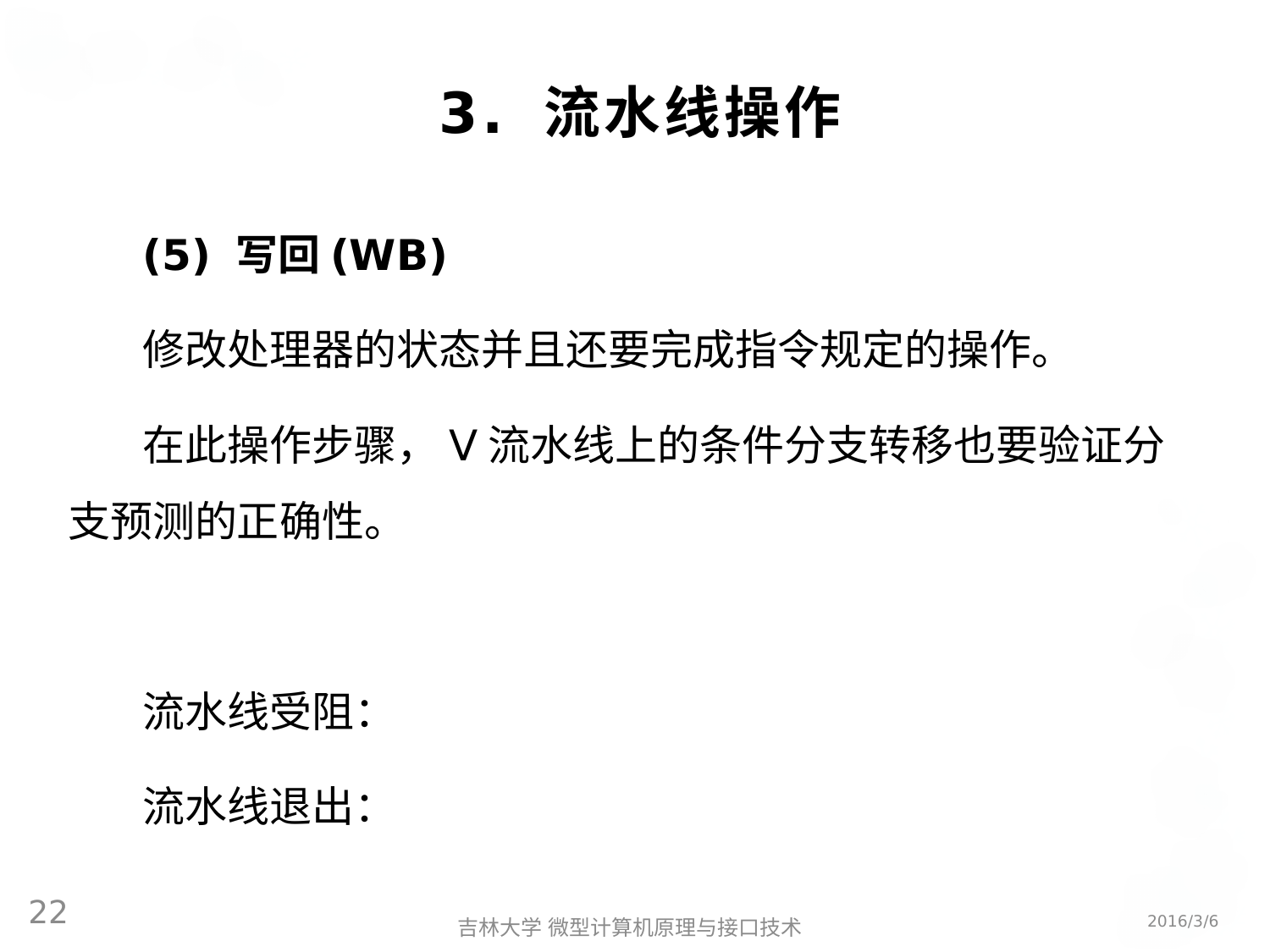

# 3. 流水线操作
(5) 写回(WB)
修改处理器的状态并且还要完成指令规定的操作。
在此操作步骤，V流水线上的条件分支转移也要验证分支预测的正确性。

流水线受阻：
流水线退出：
22
2016/3/6
吉林大学 微型计算机原理与接口技术